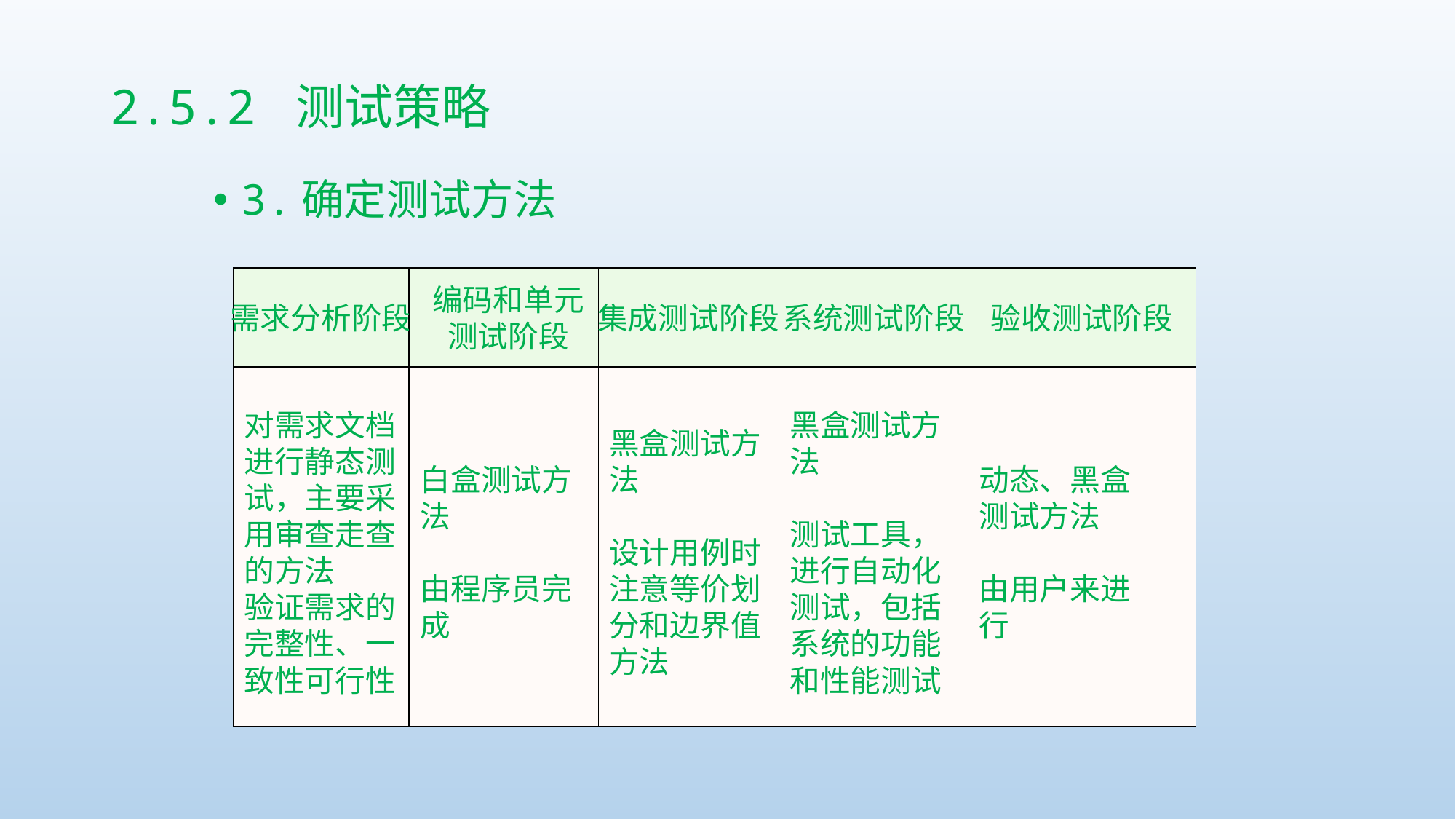

# 2.5.2 测试策略
3.确定测试方法

对需求文档
进行静态测
试，主要采
用审查走查
的方法
验证需求的
完整性、一
致性可行性
需求分析阶段

白盒测试方
法

由程序员完
成
编码和单元
测试阶段

黑盒测试方
法

设计用例时
注意等价划
分和边界值
方法
集成测试阶段

黑盒测试方
法

测试工具，
进行自动化
测试，包括
系统的功能
和性能测试
系统测试阶段

动态、黑盒
测试方法

由用户来进
行
验收测试阶段